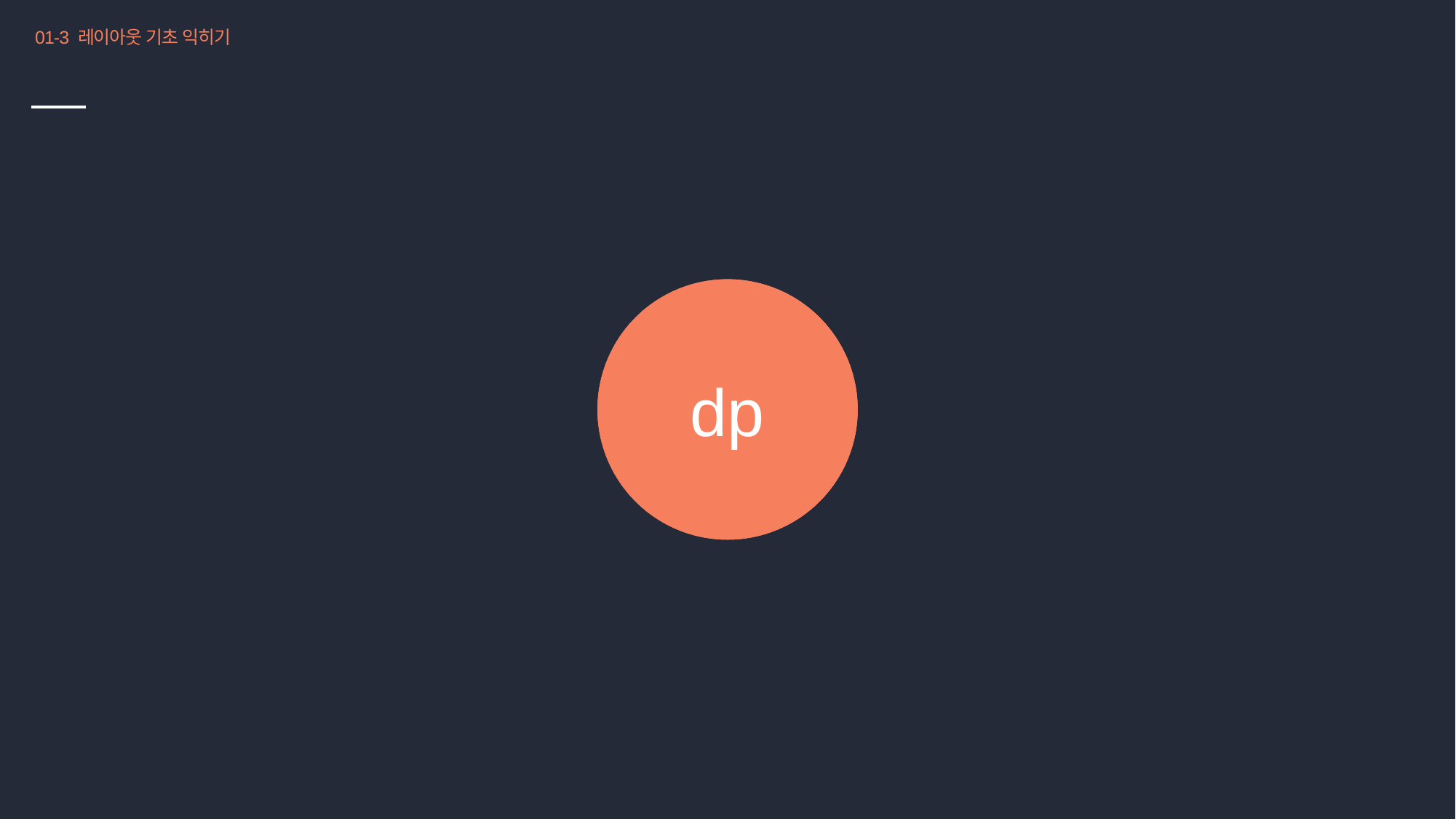

01-3 레이아웃 기초 익히기
크기를 표시하는 단위와 마진
px
sp
dp
거리 단위